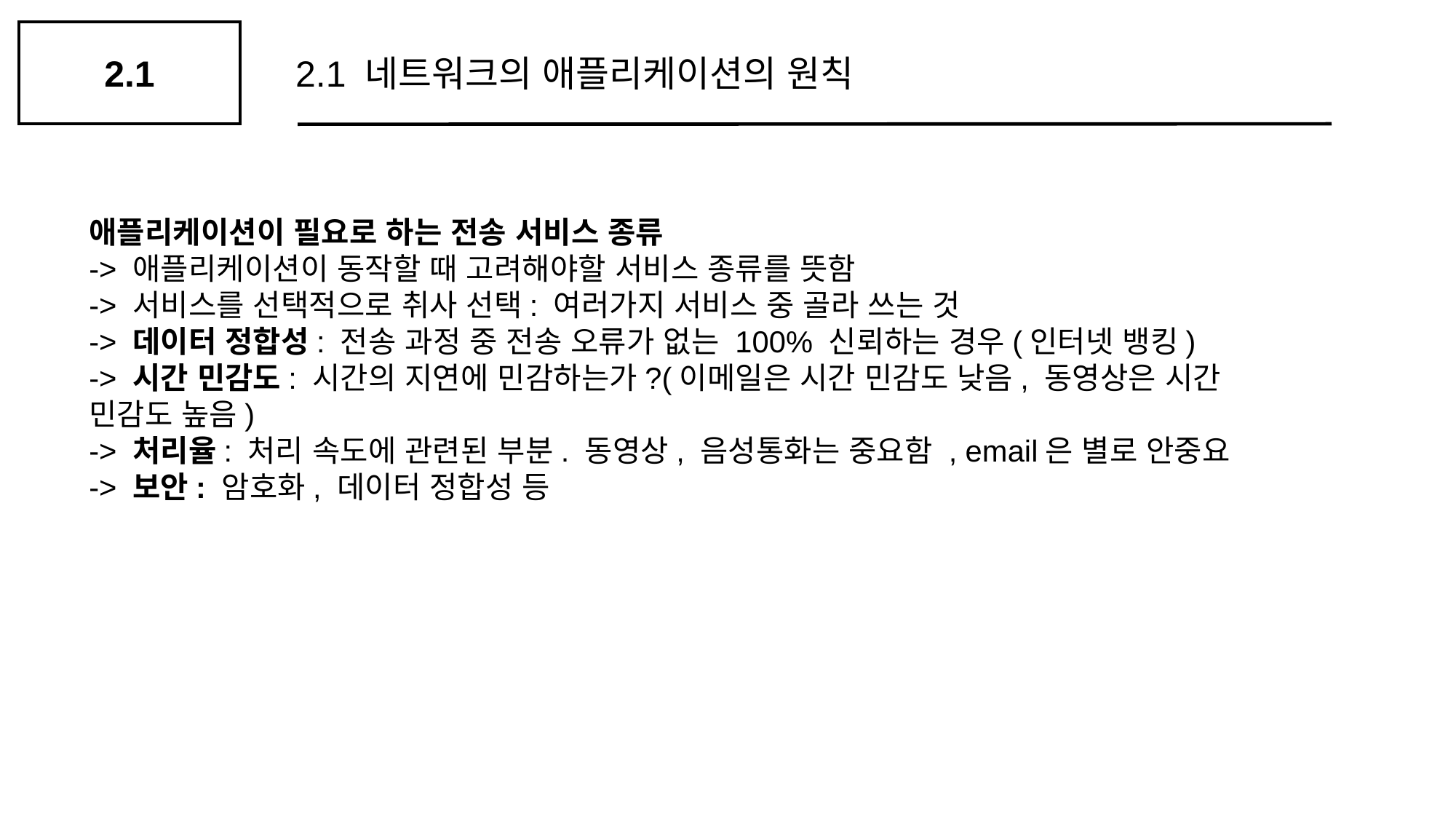

2.1
2.1 네트워크의 애플리케이션의 원칙
애플리케이션이 필요로 하는 전송 서비스 종류
-> 애플리케이션이 동작할 때 고려해야할 서비스 종류를 뜻함
-> 서비스를 선택적으로 취사 선택: 여러가지 서비스 중 골라 쓰는 것
-> 데이터 정합성: 전송 과정 중 전송 오류가 없는 100% 신뢰하는 경우(인터넷 뱅킹)
-> 시간 민감도: 시간의 지연에 민감하는가?(이메일은 시간 민감도 낮음, 동영상은 시간 민감도 높음)
-> 처리율: 처리 속도에 관련된 부분. 동영상, 음성통화는 중요함 , email은 별로 안중요
-> 보안: 암호화, 데이터 정합성 등